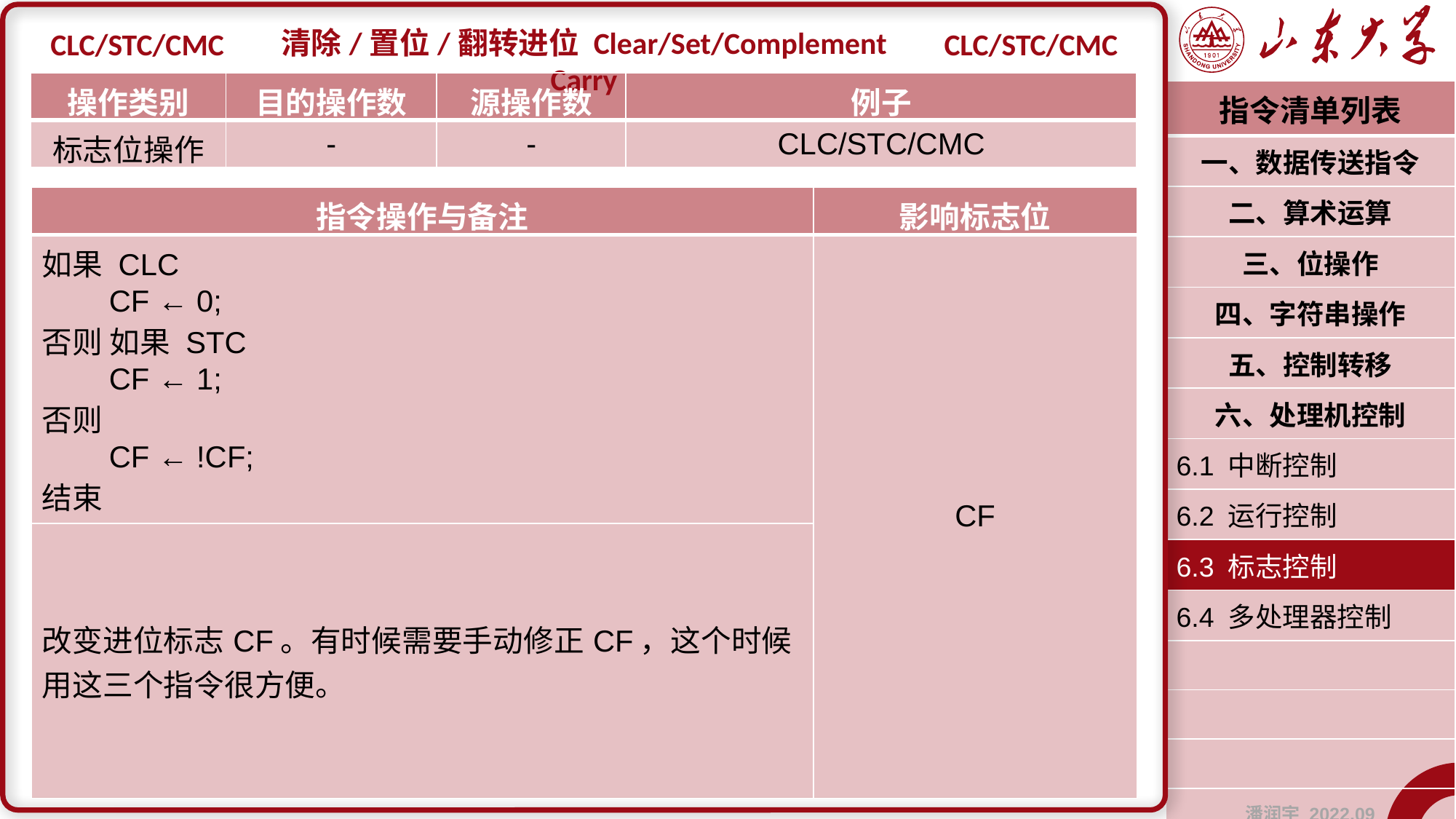

清除/置位/翻转进位 Clear/Set/Complement Carry
CLC/STC/CMC
CLC/STC/CMC
| 操作类别 | 目的操作数 | 源操作数 | 例子 |
| --- | --- | --- | --- |
| 标志位操作 | - | - | CLC/STC/CMC |
| 指令清单列表 |
| --- |
| 一、数据传送指令 |
| 二、算术运算 |
| 三、位操作 |
| 四、字符串操作 |
| 五、控制转移 |
| 六、处理机控制 |
| 6.1 中断控制 |
| 6.2 运行控制 |
| 6.3 标志控制 |
| 6.4 多处理器控制 |
|  |
|  |
|  |
| 潘润宇 2022.09 |
| 指令操作与备注 | 影响标志位 |
| --- | --- |
| 如果 CLC CF ← 0; 否则 如果 STC CF ← 1; 否则 CF ← !CF; 结束 | CF |
| 改变进位标志CF。有时候需要手动修正CF，这个时候用这三个指令很方便。 |  |